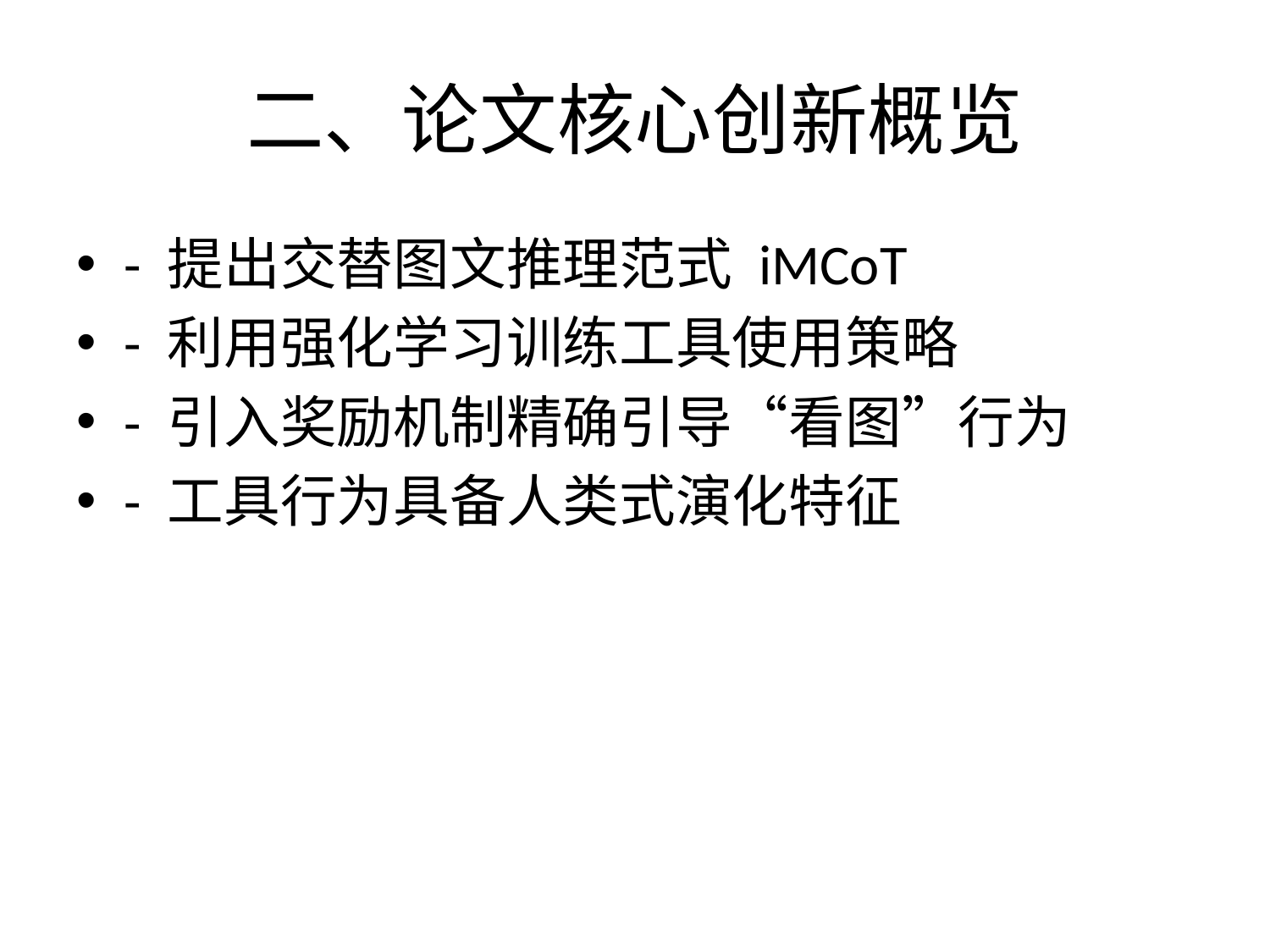

# 二、论文核心创新概览
- 提出交替图文推理范式 iMCoT
- 利用强化学习训练工具使用策略
- 引入奖励机制精确引导“看图”行为
- 工具行为具备人类式演化特征